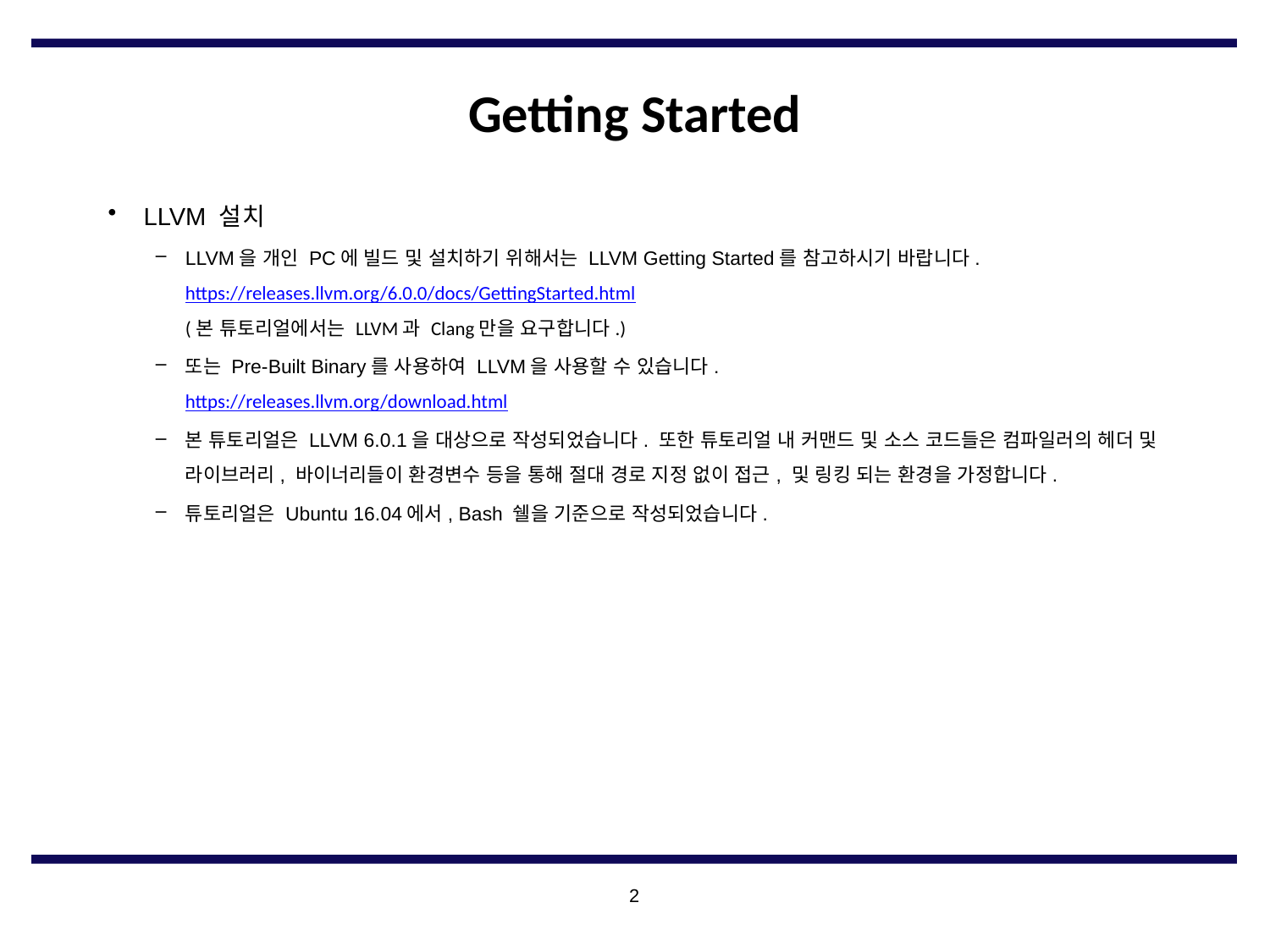

# Getting Started
LLVM 설치
LLVM을 개인 PC에 빌드 및 설치하기 위해서는 LLVM Getting Started를 참고하시기 바랍니다.
https://releases.llvm.org/6.0.0/docs/GettingStarted.html
(본 튜토리얼에서는 LLVM과 Clang만을 요구합니다.)
또는 Pre-Built Binary를 사용하여 LLVM을 사용할 수 있습니다.
https://releases.llvm.org/download.html
본 튜토리얼은 LLVM 6.0.1을 대상으로 작성되었습니다. 또한 튜토리얼 내 커맨드 및 소스 코드들은 컴파일러의 헤더 및 라이브러리, 바이너리들이 환경변수 등을 통해 절대 경로 지정 없이 접근, 및 링킹 되는 환경을 가정합니다.
튜토리얼은 Ubuntu 16.04에서, Bash 쉘을 기준으로 작성되었습니다.
2